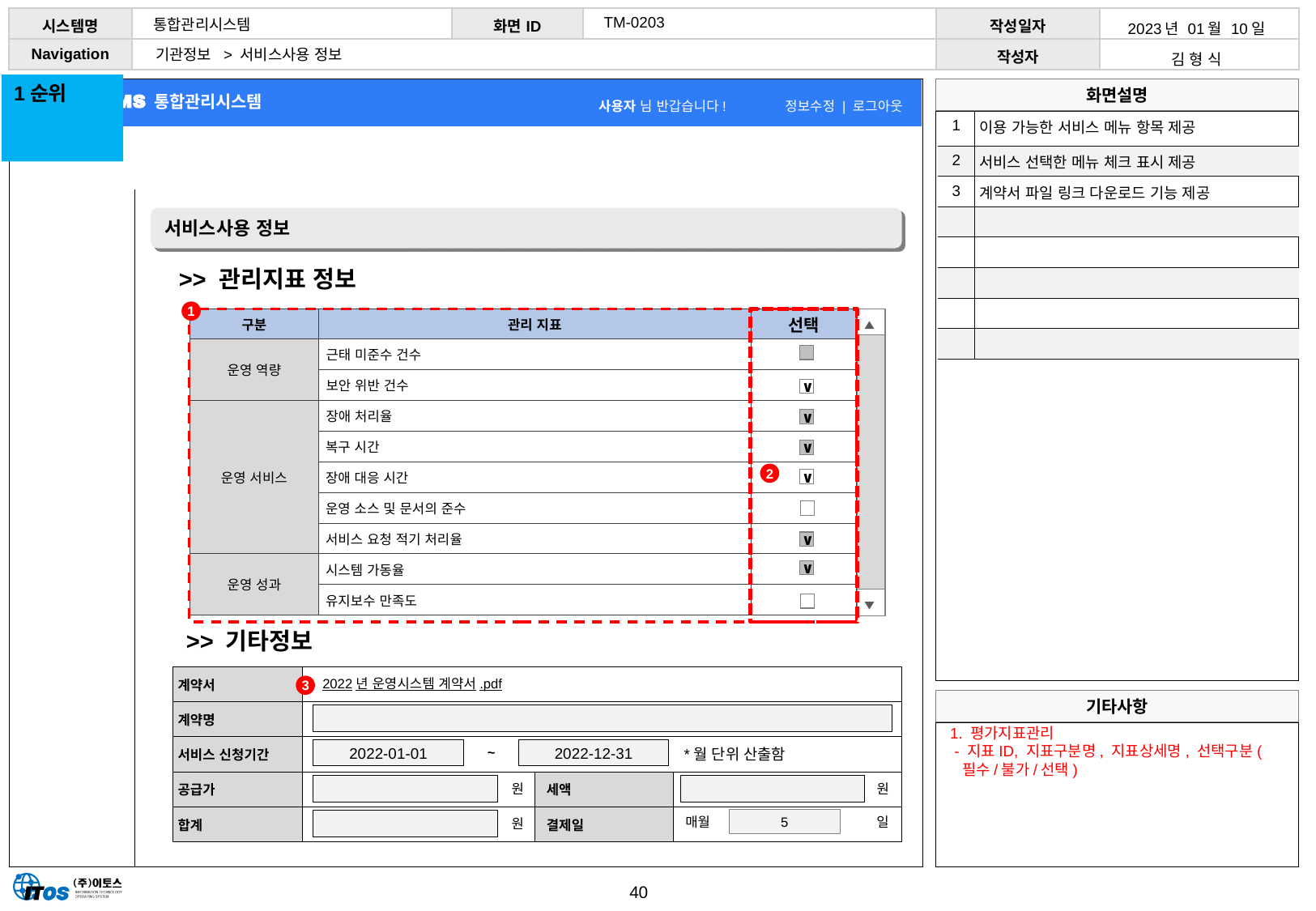

TM-0203
통합관리시스템
| 2023년 01월 10일 |
| --- |
| 김 형 식 |
기관정보  > 서비스사용 정보
1순위
| 1 | 이용 가능한 서비스 메뉴 항목 제공 |
| --- | --- |
| 2 | 서비스 선택한 메뉴 체크 표시 제공 |
| 3 | 계약서 파일 링크 다운로드 기능 제공 |
|  |  |
|  |  |
|  |  |
|  |  |
|  |  |
서비스사용 정보
>> 관리지표 정보
1
◀

▶

| 구분 | 관리 지표 | 선택 |
| --- | --- | --- |
| 운영 역량 | 근태 미준수 건수 |  |
|  | 보안 위반 건수 |  |
| 운영 서비스 | 장애 처리율 |  |
|  | 복구 시간 |  |
|  | 장애 대응 시간 |  |
|  | 운영 소스 및 문서의 준수 |  |
|  | 서비스 요청 적기 처리율 |  |
| 운영 성과 | 시스템 가동율 |  |
|  | 유지보수 만족도 |  |

∨
∨
∨
2
∨

∨
∨

>> 기타정보
| 계약서 |  |  |  |
| --- | --- | --- | --- |
| 계약명 |  |  |  |
| 서비스 신청기간 |  |  |  |
| 공급가 |  | 세액 |  |
| 합계 |  | 결제일 |  |
2022년 운영시스템 계약서.pdf
3

1. 평가지표관리
 - 지표ID, 지표구분명, 지표상세명, 선택구분(필수/불가/선택)
~
*월 단위 산출함
2022-01-01
2022-12-31
원
원

매월
일
원
5